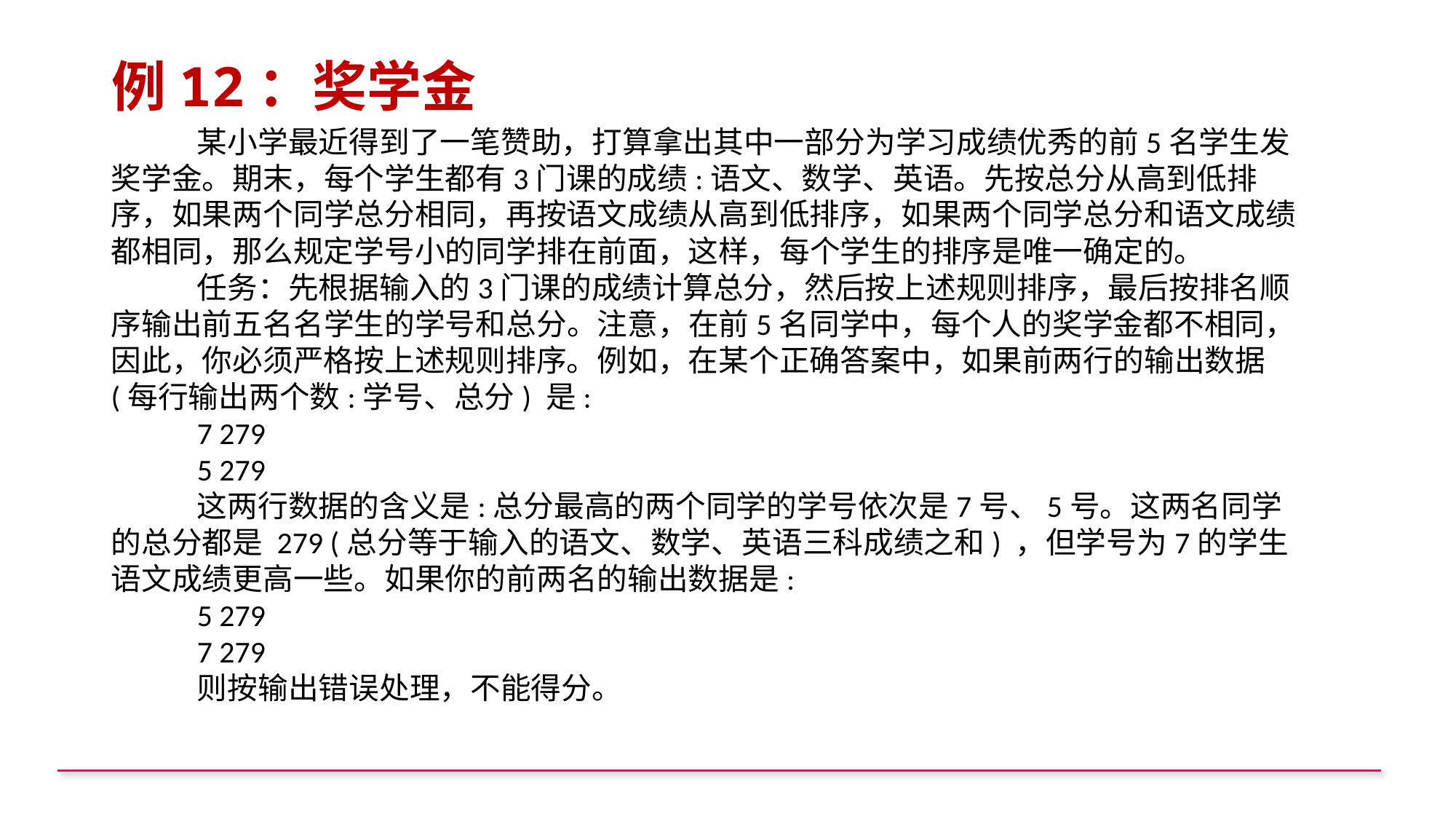

# 例12：奖学金
某小学最近得到了一笔赞助，打算拿出其中一部分为学习成绩优秀的前5名学生发奖学金。期末，每个学生都有3门课的成绩:语文、数学、英语。先按总分从高到低排序，如果两个同学总分相同，再按语文成绩从高到低排序，如果两个同学总分和语文成绩都相同，那么规定学号小的同学排在前面，这样，每个学生的排序是唯一确定的。
任务：先根据输入的3门课的成绩计算总分，然后按上述规则排序，最后按排名顺序输出前五名名学生的学号和总分。注意，在前5名同学中，每个人的奖学金都不相同，因此，你必须严格按上述规则排序。例如，在某个正确答案中，如果前两行的输出数据(每行输出两个数:学号、总分) 是:
7 279
5 279
这两行数据的含义是:总分最高的两个同学的学号依次是7号、5号。这两名同学的总分都是 279 (总分等于输入的语文、数学、英语三科成绩之和) ，但学号为7的学生语文成绩更高一些。如果你的前两名的输出数据是:
5 279
7 279
则按输出错误处理，不能得分。